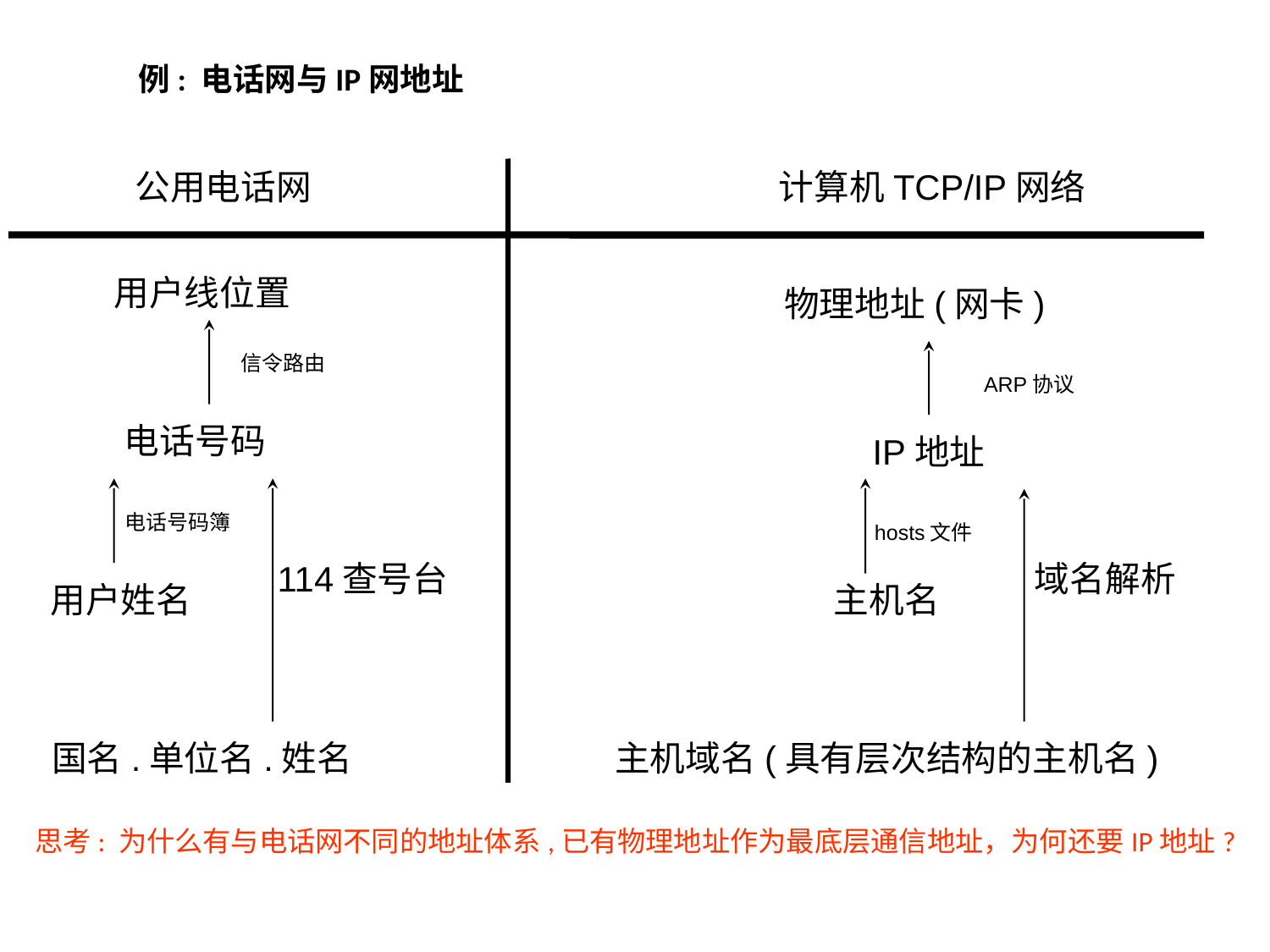

例: 电话网与IP网地址
公用电话网

计算机TCP/IP网络

用户线位置
物理地址(网卡)

信令路由
ARP协议
电话号码
IP地址

电话号码簿
hosts文件
114查号台
域名解析
用户姓名
主机名
国名.单位名.姓名
主机域名(具有层次结构的主机名)
思考: 为什么有与电话网不同的地址体系,已有物理地址作为最底层通信地址，为何还要IP地址?